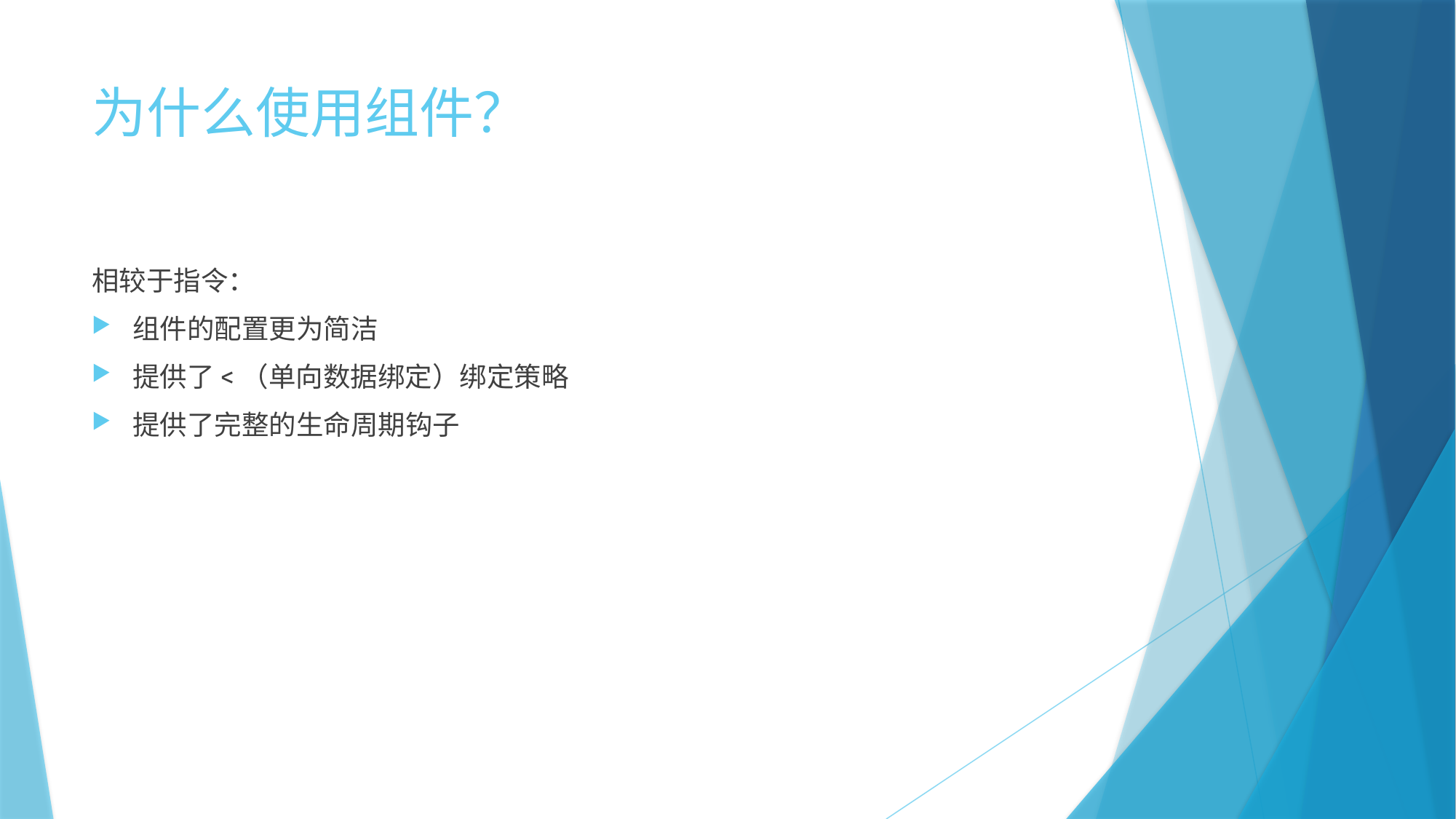

# 为什么使用组件？
相较于指令：
组件的配置更为简洁
提供了<（单向数据绑定）绑定策略
提供了完整的生命周期钩子